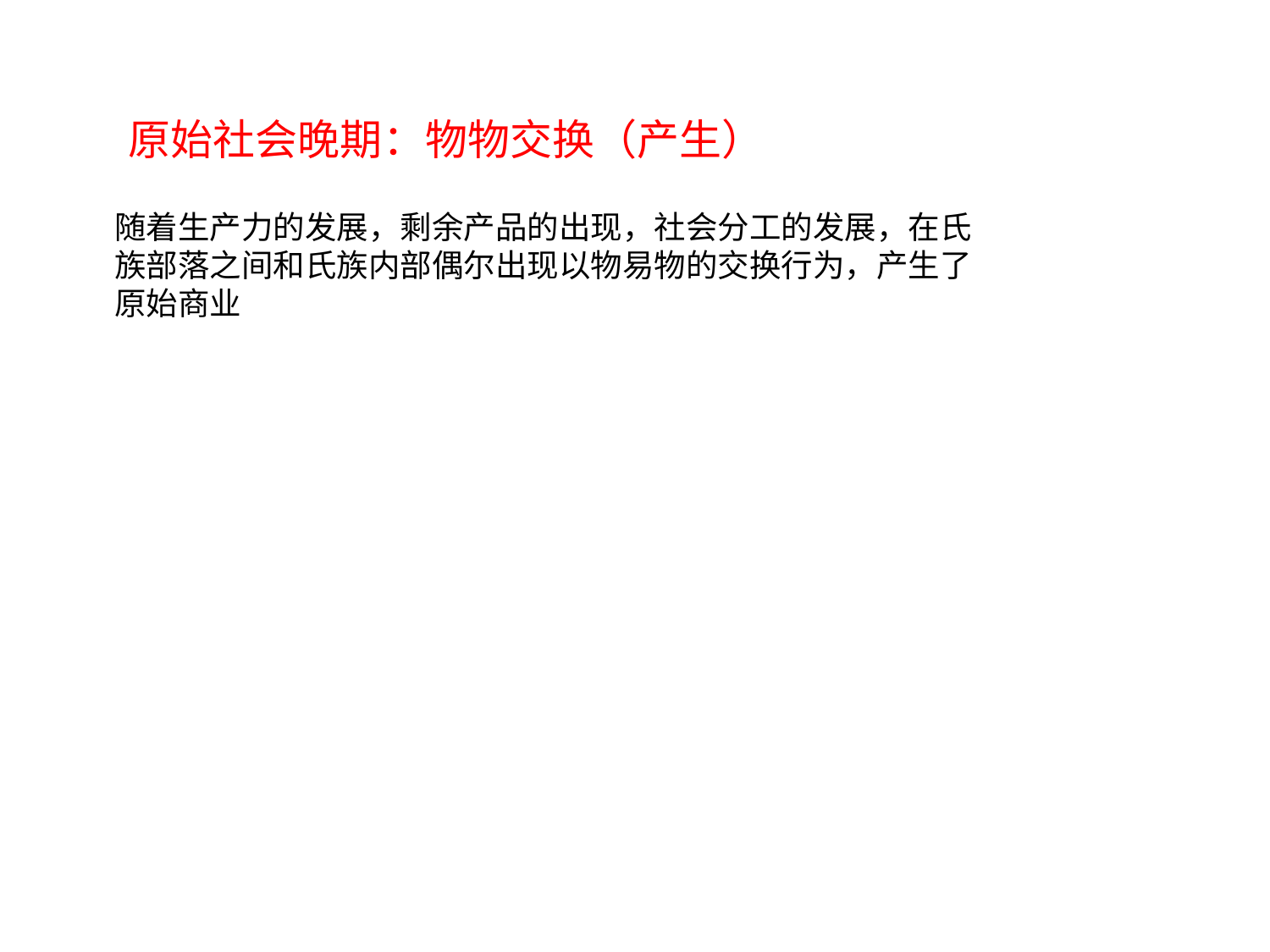

原始社会晚期：物物交换（产生）
随着生产力的发展，剩余产品的出现，社会分工的发展，在氏族部落之间和氏族内部偶尔出现以物易物的交换行为，产生了原始商业